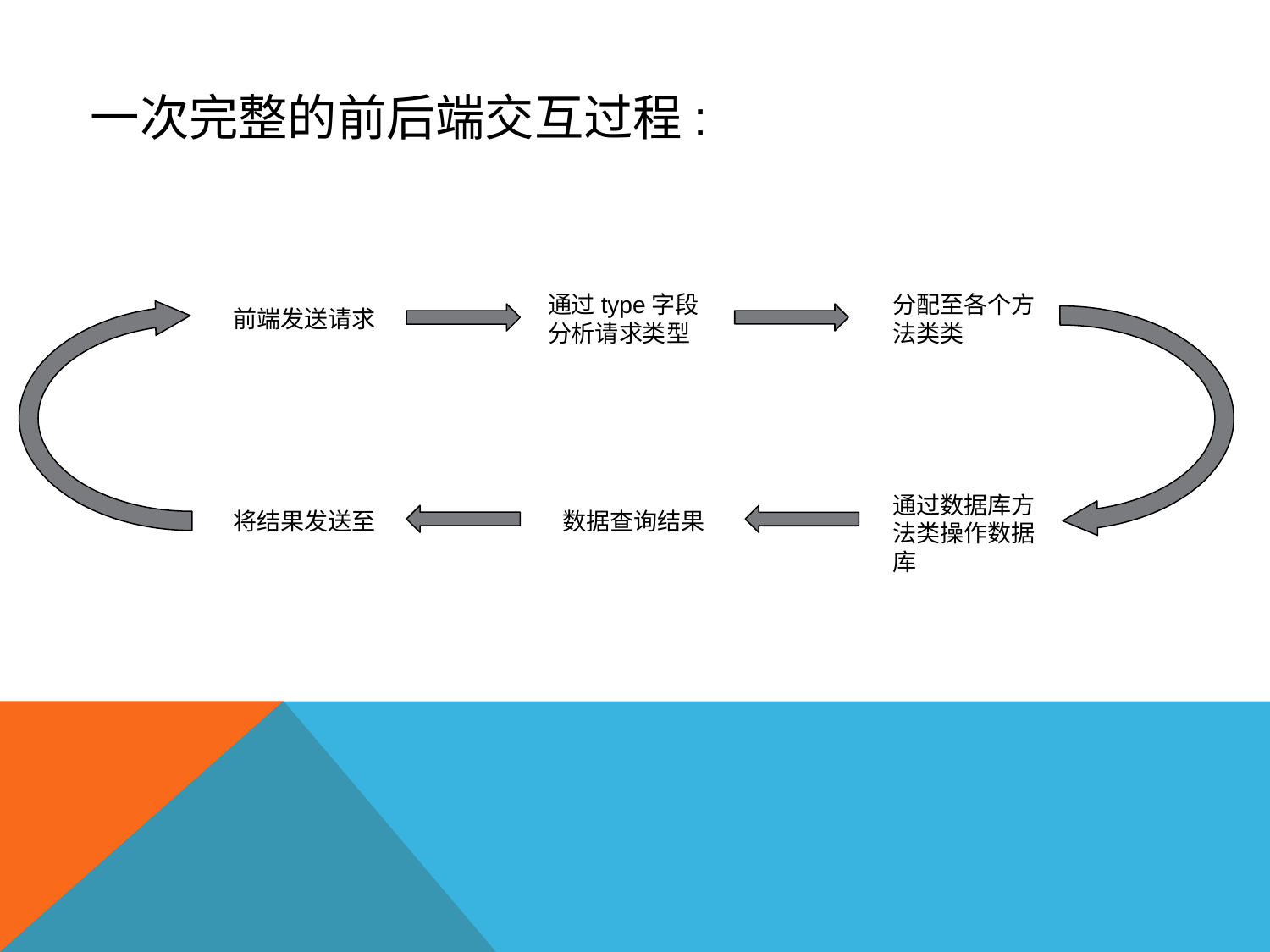

一次完整的前后端交互过程:

分配至各个方法类类
通过type字段分析请求类型
前端发送请求

通过数据库方法类操作数据库
将结果发送至
数据查询结果